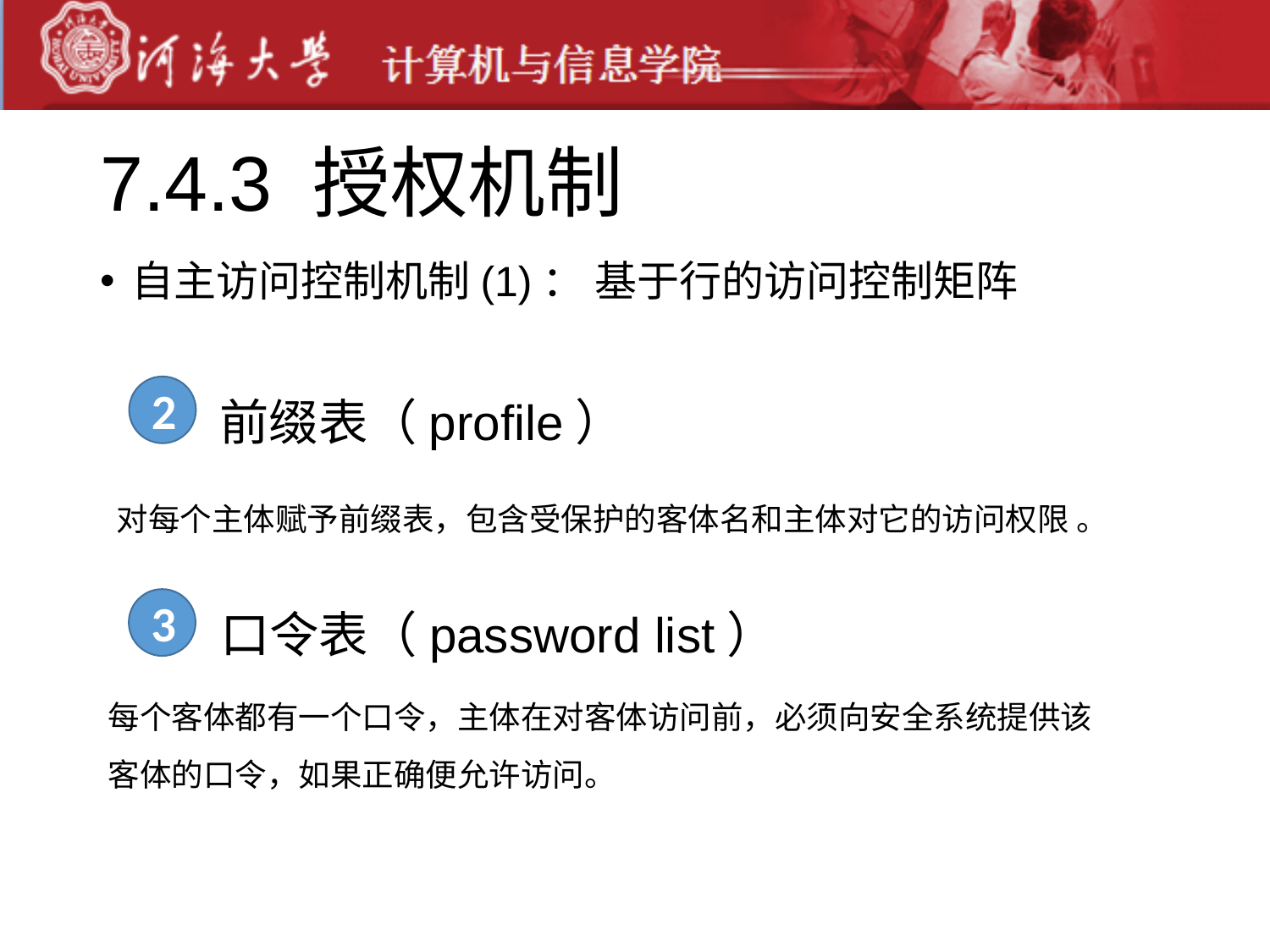

# 7.4.3 授权机制
自主访问控制机制(1)： 基于行的访问控制矩阵
  前缀表（profile）
2
对每个主体赋予前缀表，包含受保护的客体名和主体对它的访问权限 。
  口令表（password list）
3
每个客体都有一个口令，主体在对客体访问前，必须向安全系统提供该客体的口令，如果正确便允许访问。